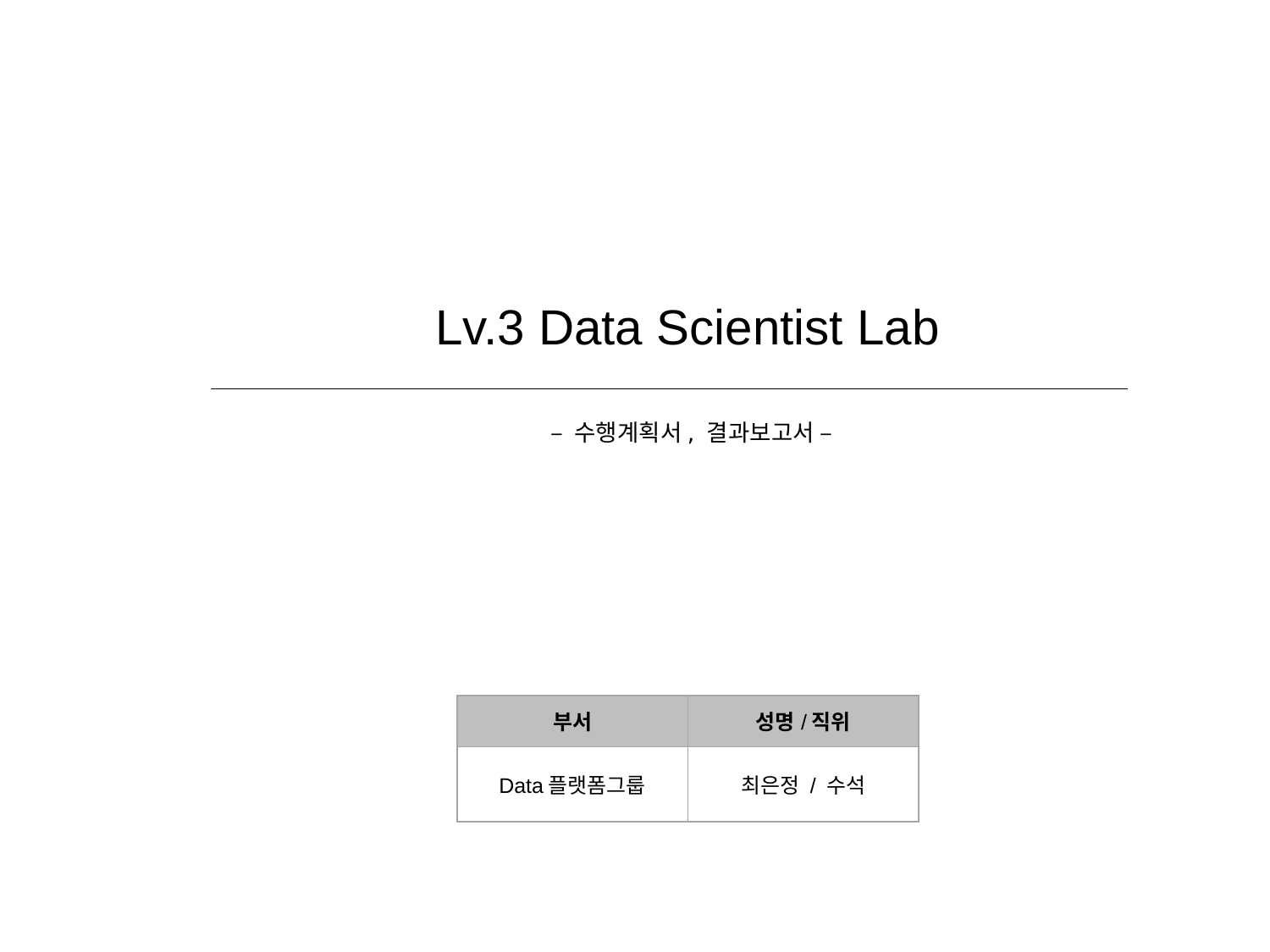

Lv.3 Data Scientist Lab
‒ 수행계획서, 결과보고서 ‒

| 부서 | 성명/직위 |
| --- | --- |
| Data플랫폼그룹 | 최은정 / 수석 |